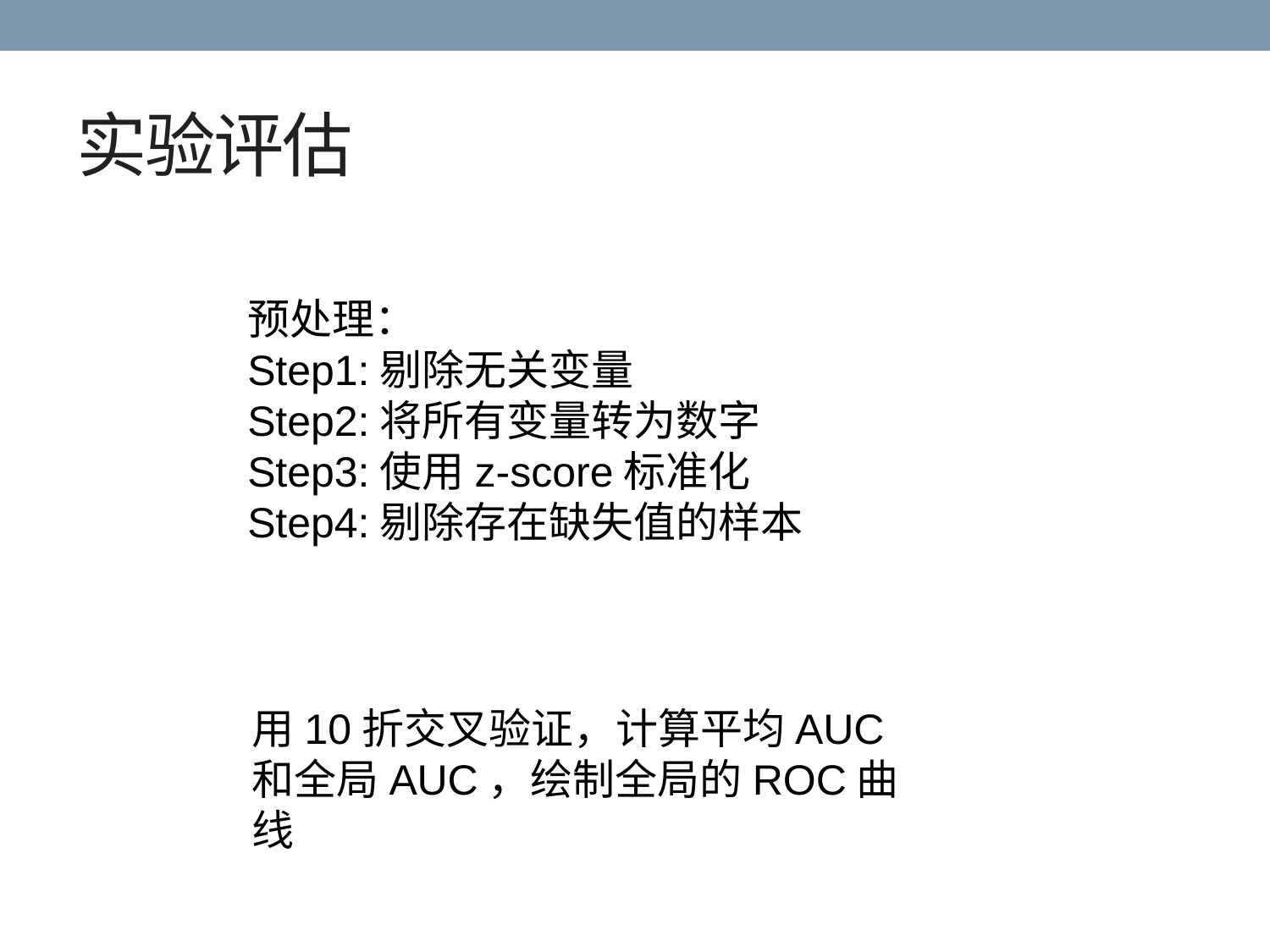

# 实验评估
预处理：
Step1:剔除无关变量
Step2:将所有变量转为数字
Step3:使用z-score标准化
Step4:剔除存在缺失值的样本

用10折交叉验证，计算平均AUC和全局AUC，绘制全局的ROC曲线